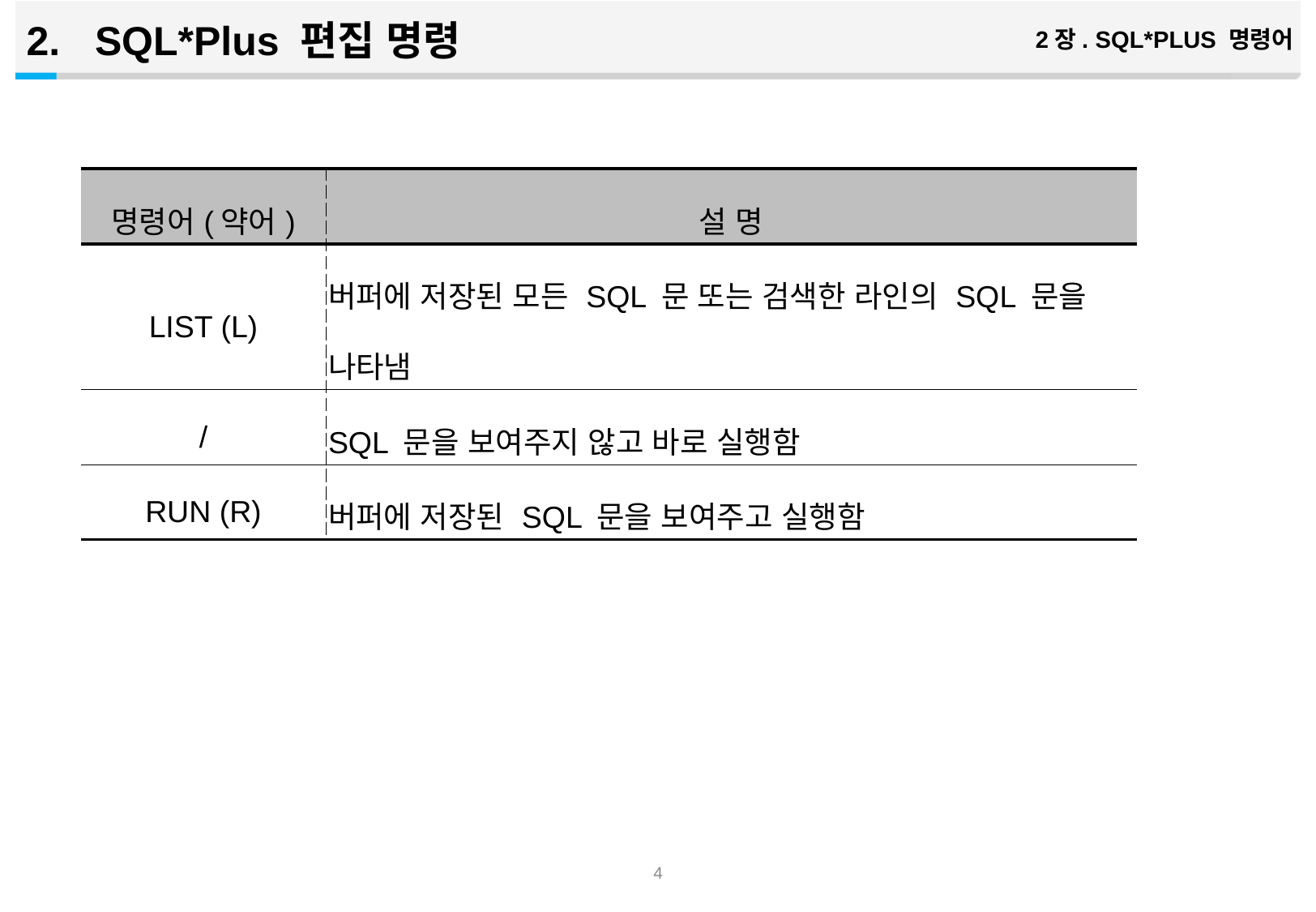

SQL*Plus 편집 명령
2장. SQL*PLUS 명령어
| 명령어(약어) | 설 명 |
| --- | --- |
| LIST (L) | 버퍼에 저장된 모든 SQL 문 또는 검색한 라인의 SQL 문을 나타냄 |
| / | SQL 문을 보여주지 않고 바로 실행함 |
| RUN (R) | 버퍼에 저장된 SQL 문을 보여주고 실행함 |
4